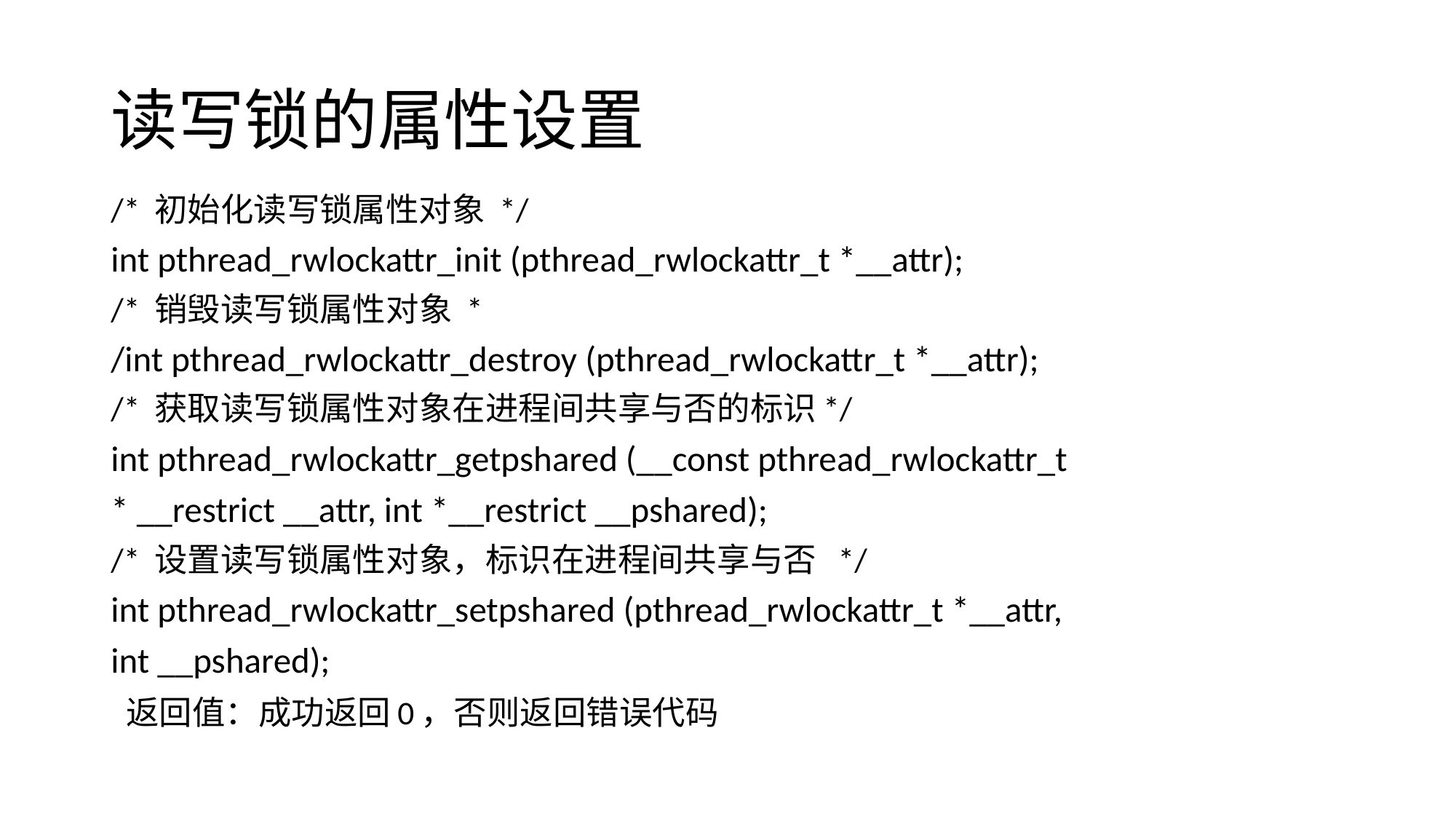

# 读写锁的属性设置
/* 初始化读写锁属性对象 */
int pthread_rwlockattr_init (pthread_rwlockattr_t *__attr);
/* 销毁读写锁属性对象 *
/int pthread_rwlockattr_destroy (pthread_rwlockattr_t *__attr);
/* 获取读写锁属性对象在进程间共享与否的标识*/
int pthread_rwlockattr_getpshared (__const pthread_rwlockattr_t
* __restrict __attr, int *__restrict __pshared);
/* 设置读写锁属性对象，标识在进程间共享与否  */
int pthread_rwlockattr_setpshared (pthread_rwlockattr_t *__attr,
int __pshared);
 返回值：成功返回0，否则返回错误代码